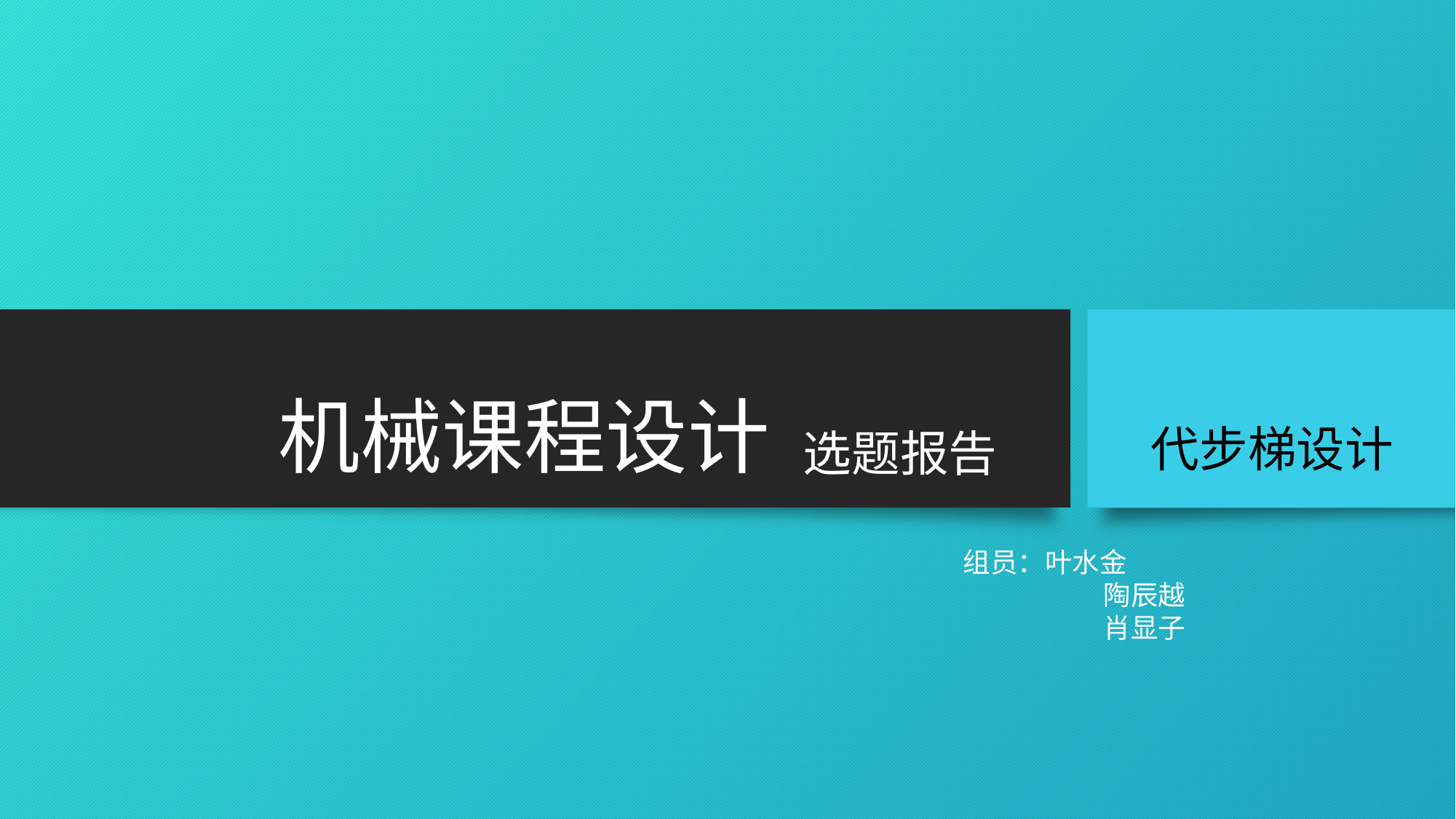

# 机械课程设计
代步梯设计
选题报告
组员：叶水金
	    陶辰越
	    肖显子